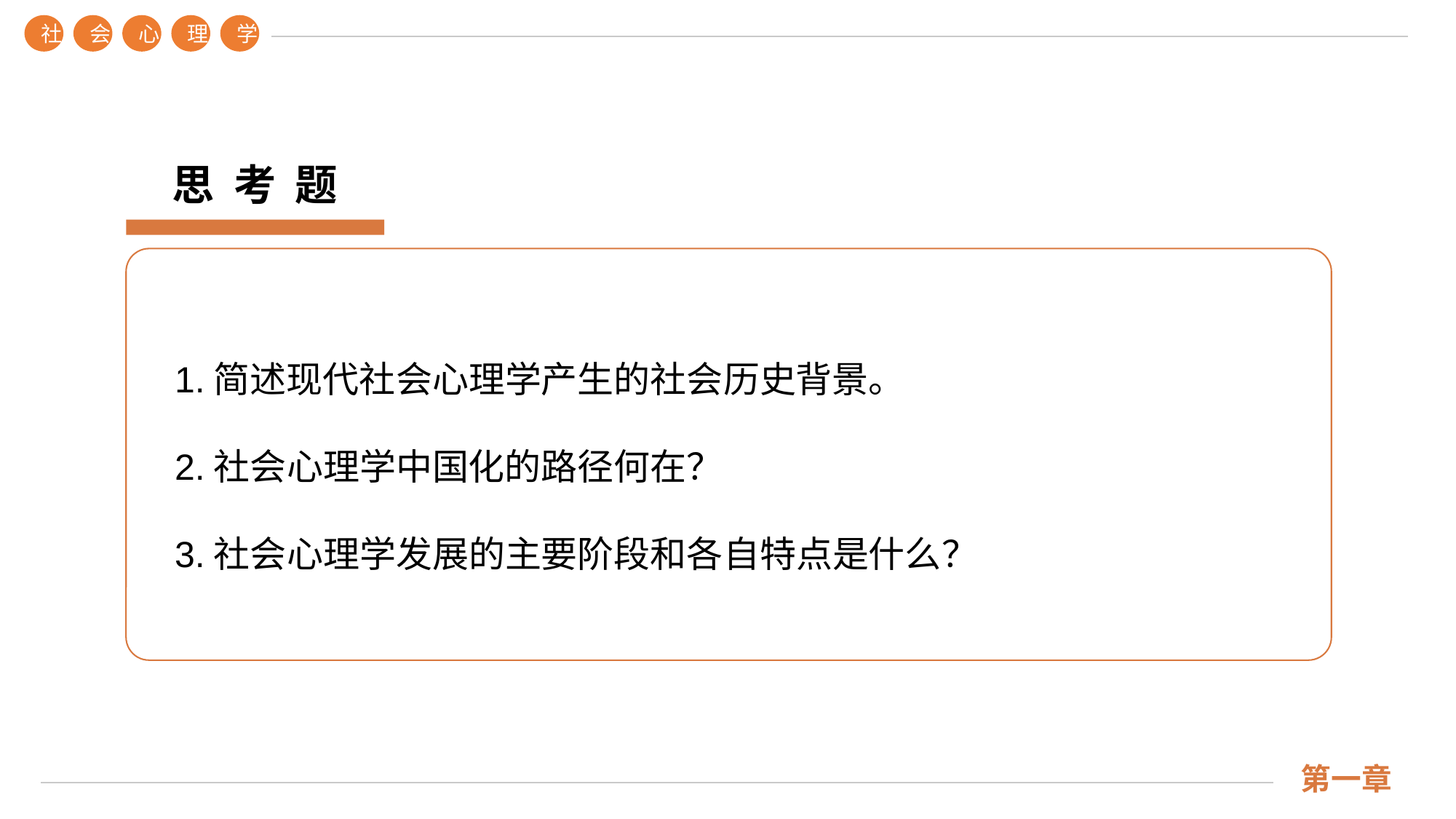

社
会
心
理
学
第一章

思  考  题

1.简述现代社会心理学产生的社会历史背景。
2.社会心理学中国化的路径何在？
3.社会心理学发展的主要阶段和各自特点是什么？